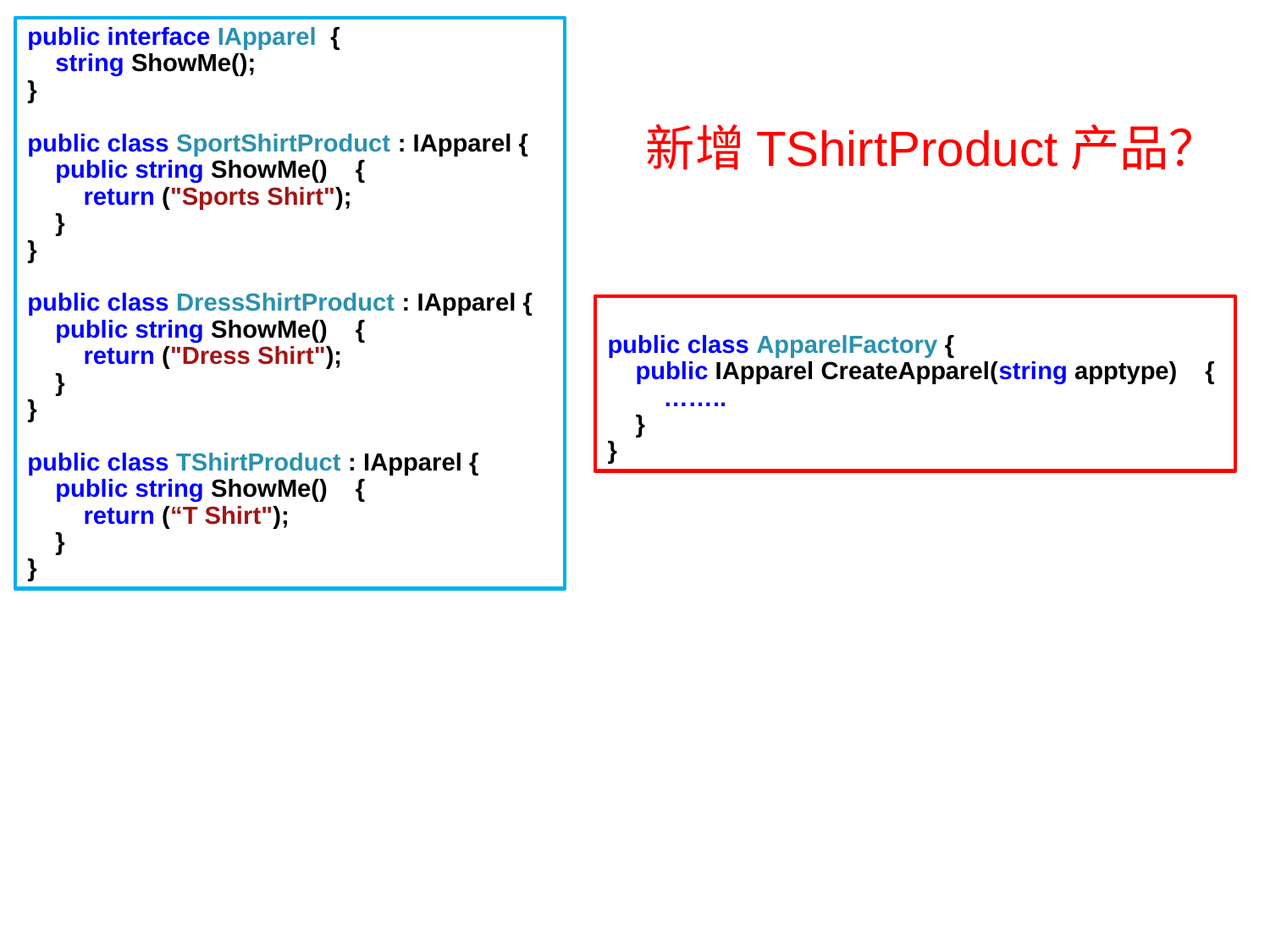

public interface IApparel  {
    string ShowMe();
}

public class SportShirtProduct : IApparel {
    public string ShowMe()    {
        return ("Sports Shirt");
    }
}

public class DressShirtProduct : IApparel {
    public string ShowMe()    {
        return ("Dress Shirt");
    }
}

public class TShirtProduct : IApparel {
    public string ShowMe()    {
        return (“T Shirt");
    }
}
新增TShirtProduct产品？

public class ApparelFactory {
    public IApparel CreateApparel(string apptype)    {
        ……..
    }
}